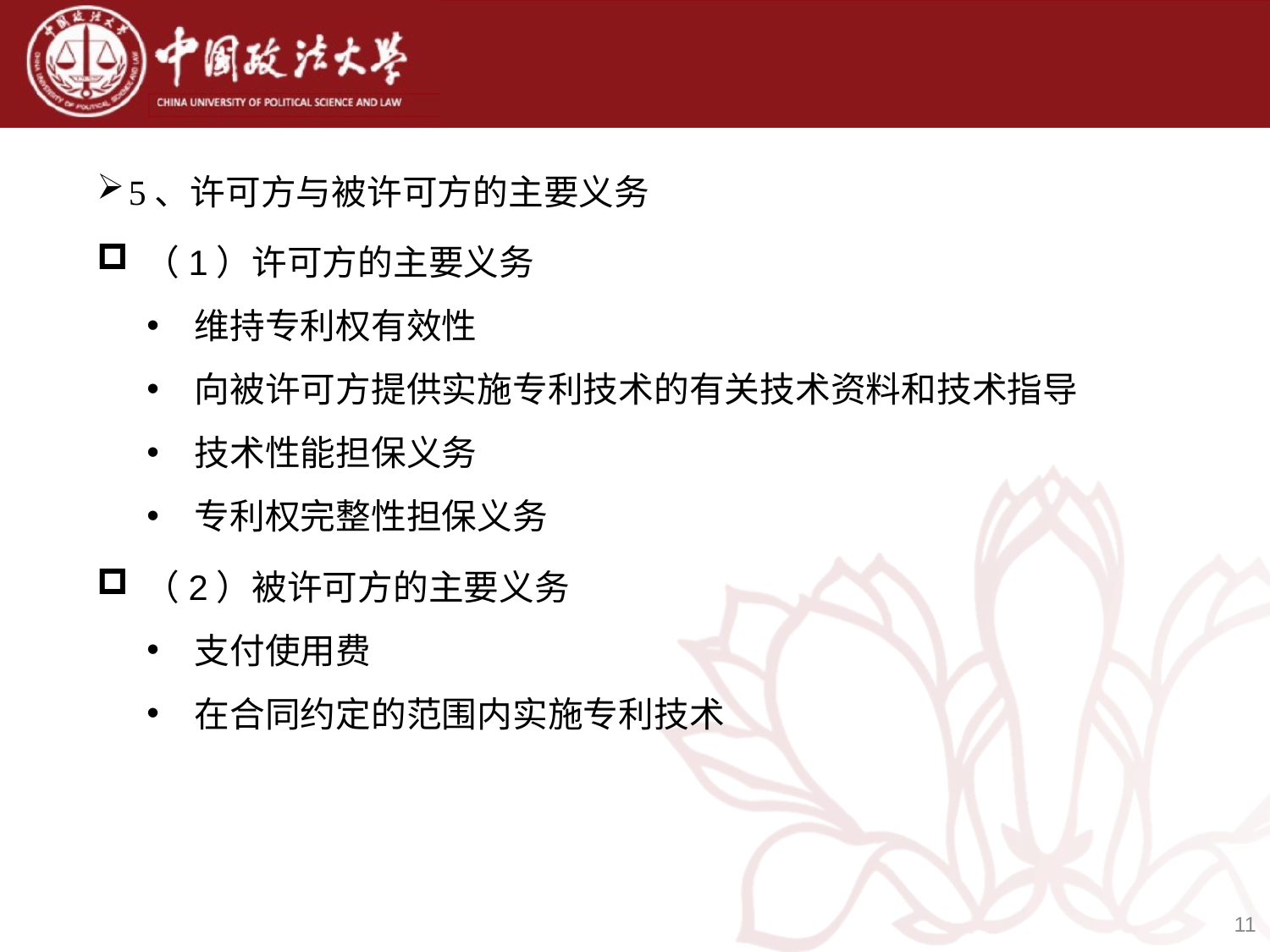

5、许可方与被许可方的主要义务
（1）许可方的主要义务
维持专利权有效性
向被许可方提供实施专利技术的有关技术资料和技术指导
技术性能担保义务
专利权完整性担保义务
（2）被许可方的主要义务
支付使用费
在合同约定的范围内实施专利技术
11